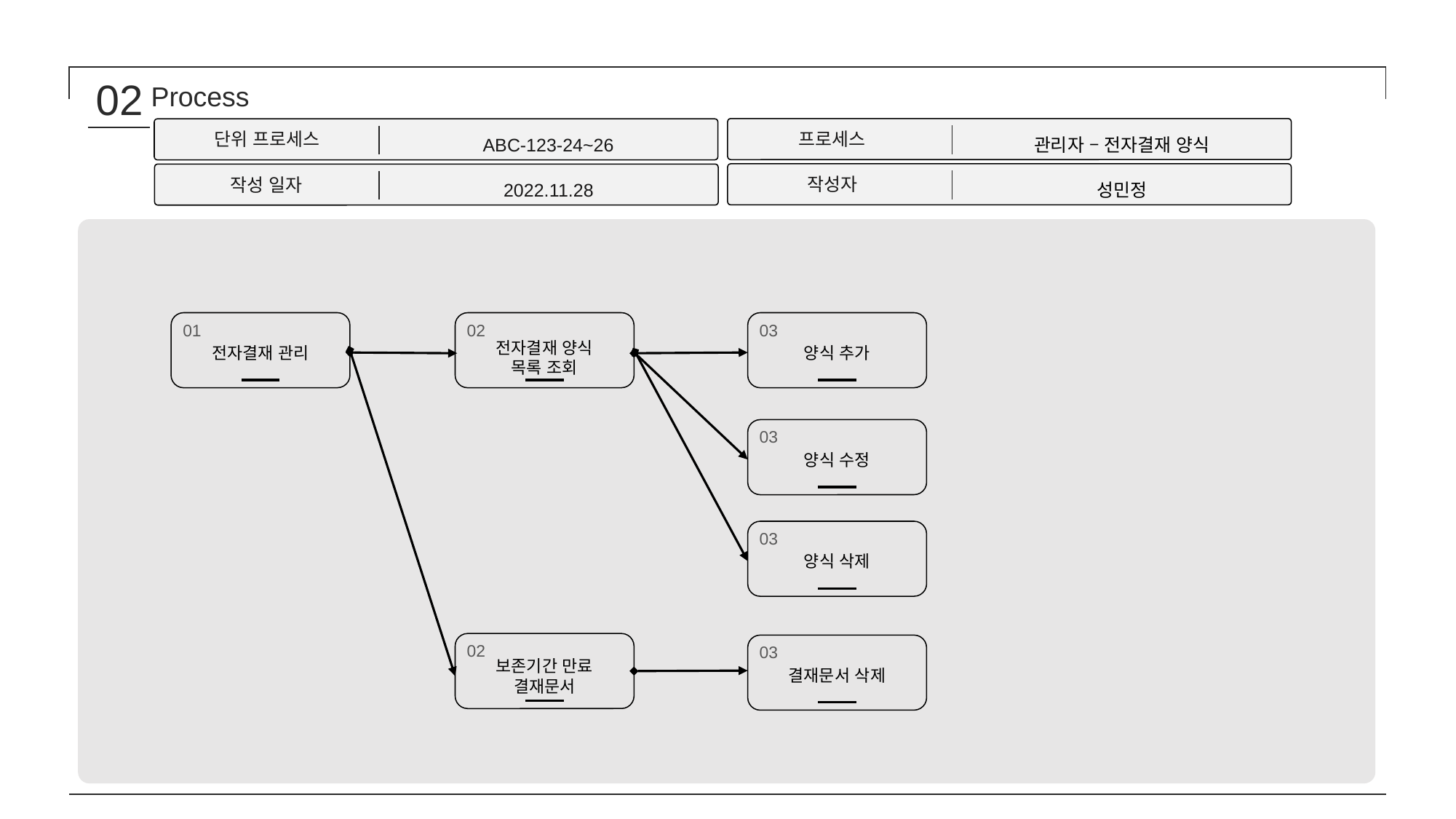

02
Process

프로세스
관리자 – 전자결재 양식

단위 프로세스
ABC-123-24~26

작성자
성민정

작성 일자
2022.11.28

01
전자결재 관리

02
전자결재 양식
목록 조회

03
양식 추가

03
양식 수정

03
양식 삭제

02
보존기간 만료 결재문서

03
결재문서 삭제